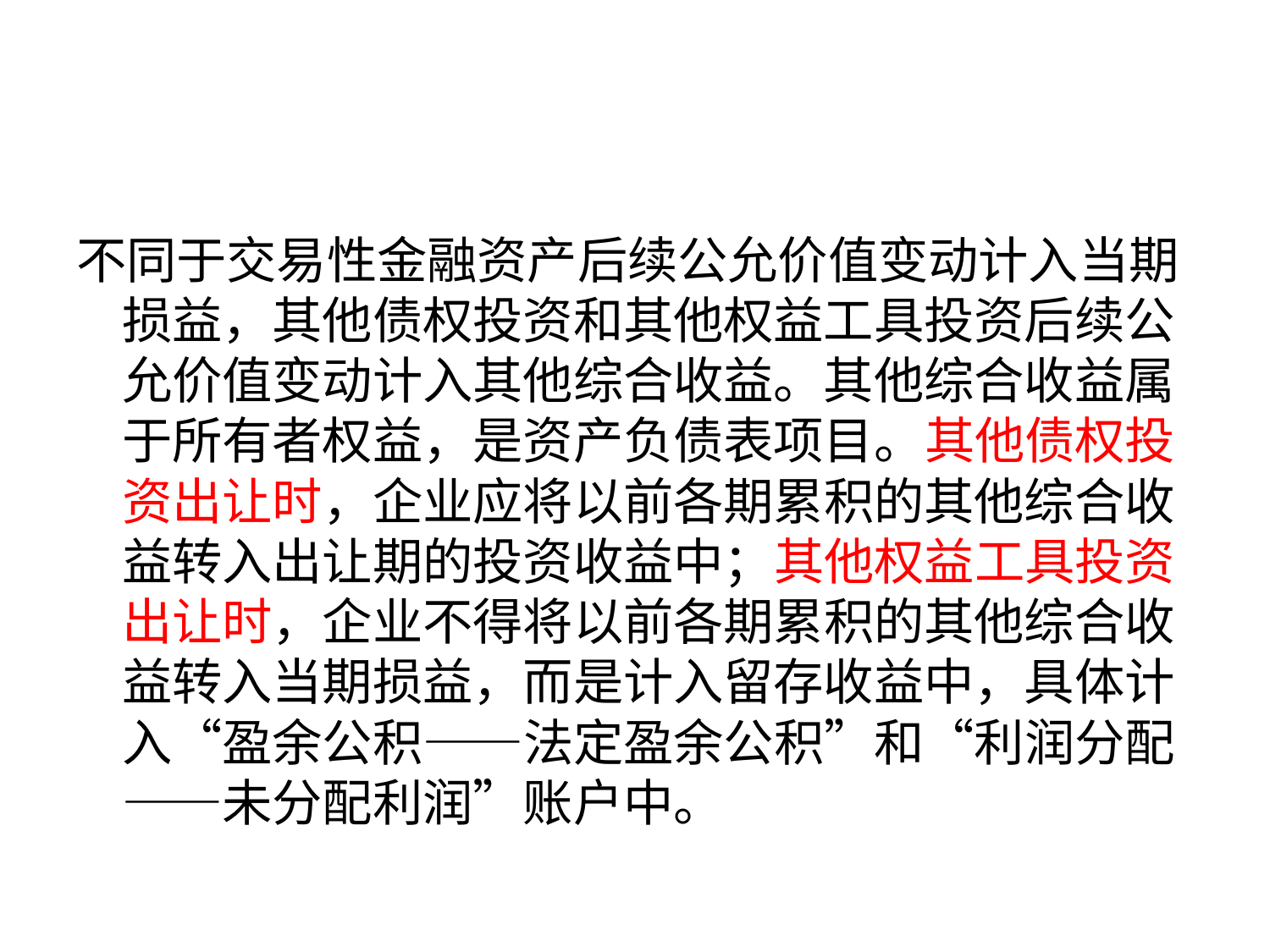

#
不同于交易性金融资产后续公允价值变动计入当期损益，其他债权投资和其他权益工具投资后续公允价值变动计入其他综合收益。其他综合收益属于所有者权益，是资产负债表项目。其他债权投资出让时，企业应将以前各期累积的其他综合收益转入出让期的投资收益中；其他权益工具投资出让时，企业不得将以前各期累积的其他综合收益转入当期损益，而是计入留存收益中，具体计入“盈余公积——法定盈余公积”和“利润分配——未分配利润”账户中。